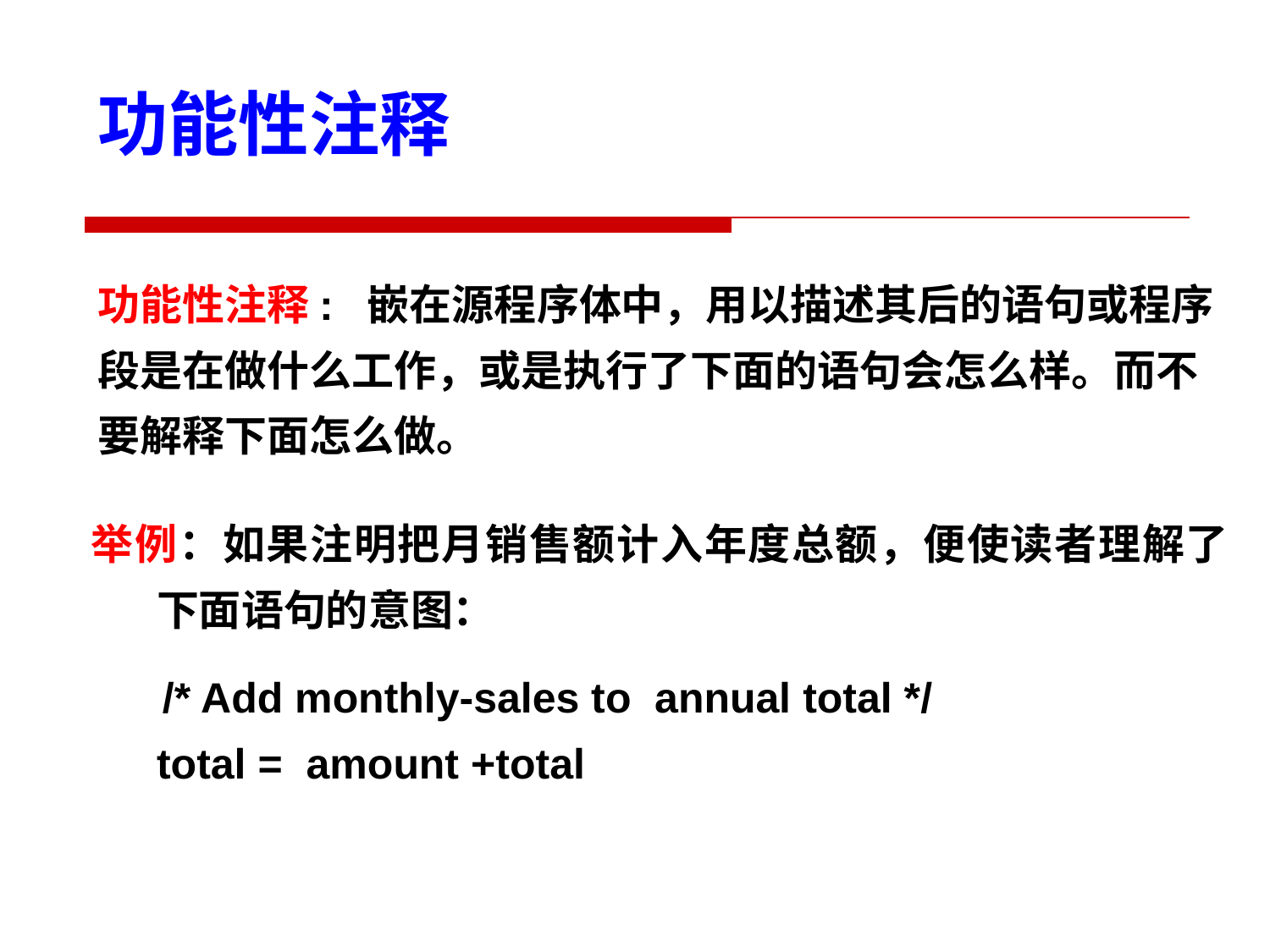

功能性注释
功能性注释:  嵌在源程序体中，用以描述其后的语句或程序段是在做什么工作，或是执行了下面的语句会怎么样。而不要解释下面怎么做。
举例：如果注明把月销售额计入年度总额，便使读者理解了下面语句的意图：
      /* Add monthly-sales to  annual total */
total =  amount +total